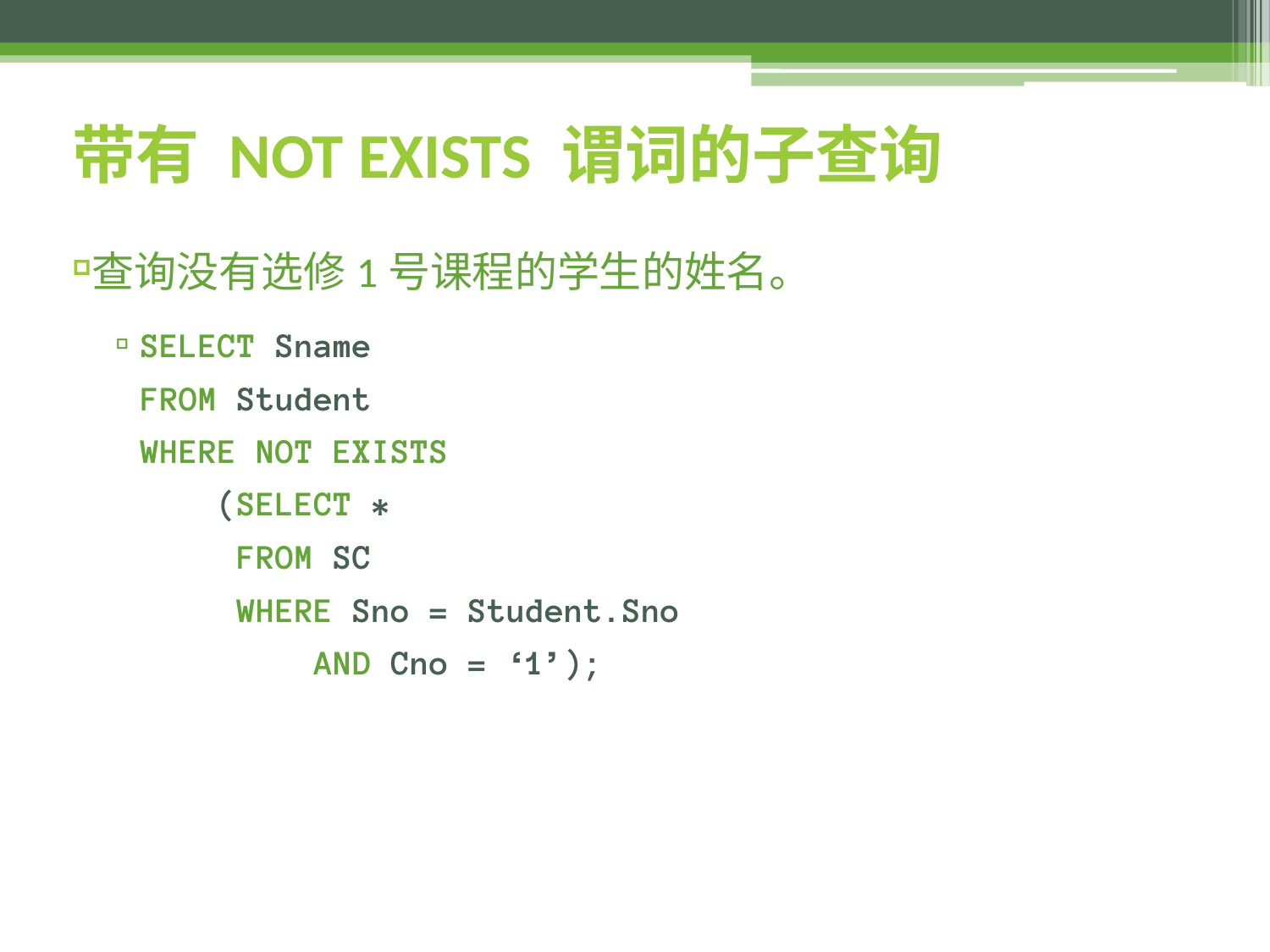

# 带有 NOT EXISTS 谓词的子查询
查询没有选修1号课程的学生的姓名。
SELECT Sname
FROM Student
WHERE NOT EXISTS
    (SELECT *
     FROM SC
     WHERE Sno = Student.Sno
         AND Cno = ‘1’);